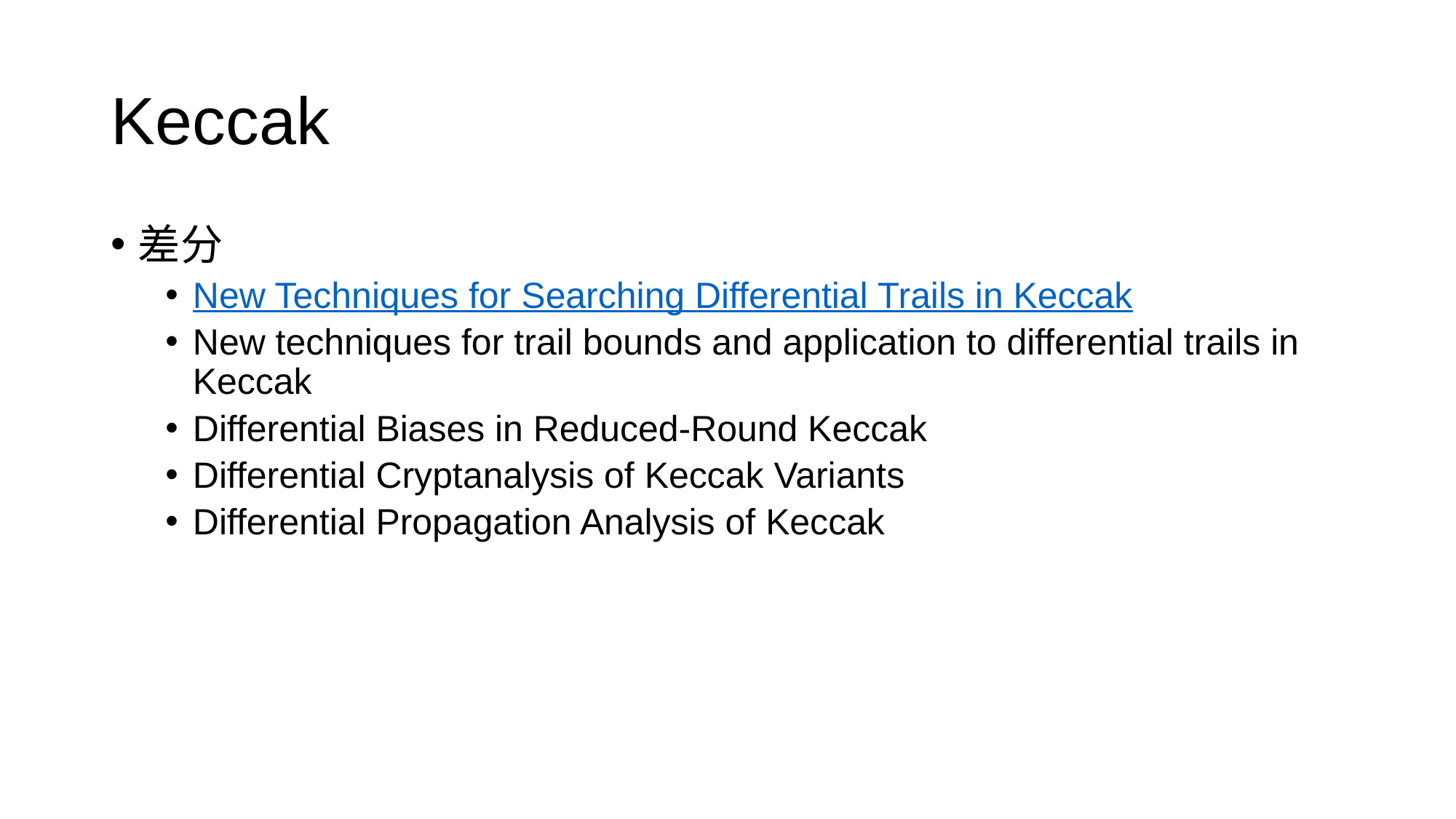

# Keccak
差分
New Techniques for Searching Differential Trails in Keccak
New techniques for trail bounds and application to differential trails in Keccak
Differential Biases in Reduced-Round Keccak
Differential Cryptanalysis of Keccak Variants
Differential Propagation Analysis of Keccak